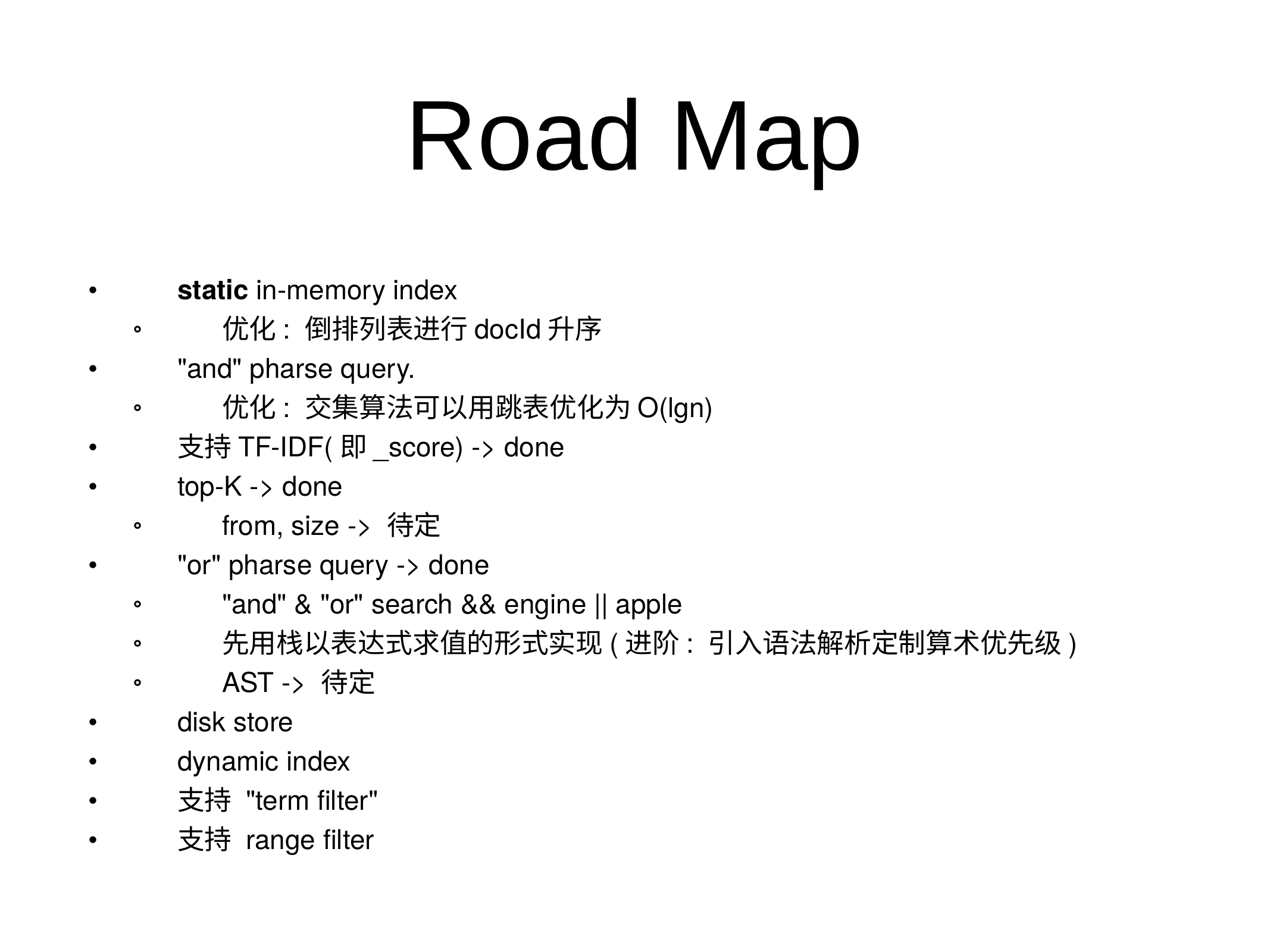

# Road Map
	•	static in-memory index
	◦	优化: 倒排列表进行docId升序
	•	"and" pharse query.
	◦	优化: 交集算法可以用跳表优化为O(lgn)
	•	支持TF-IDF(即_score) -> done
	•	top-K -> done
	◦	from, size -> 待定
	•	"or" pharse query -> done
	◦	"and" & "or" search && engine || apple
	◦	先用栈以表达式求值的形式实现(进阶: 引入语法解析定制算术优先级)
	◦	AST -> 待定
	•	disk store
	•	dynamic index
	•	支持 "term filter"
	•	支持 range filter